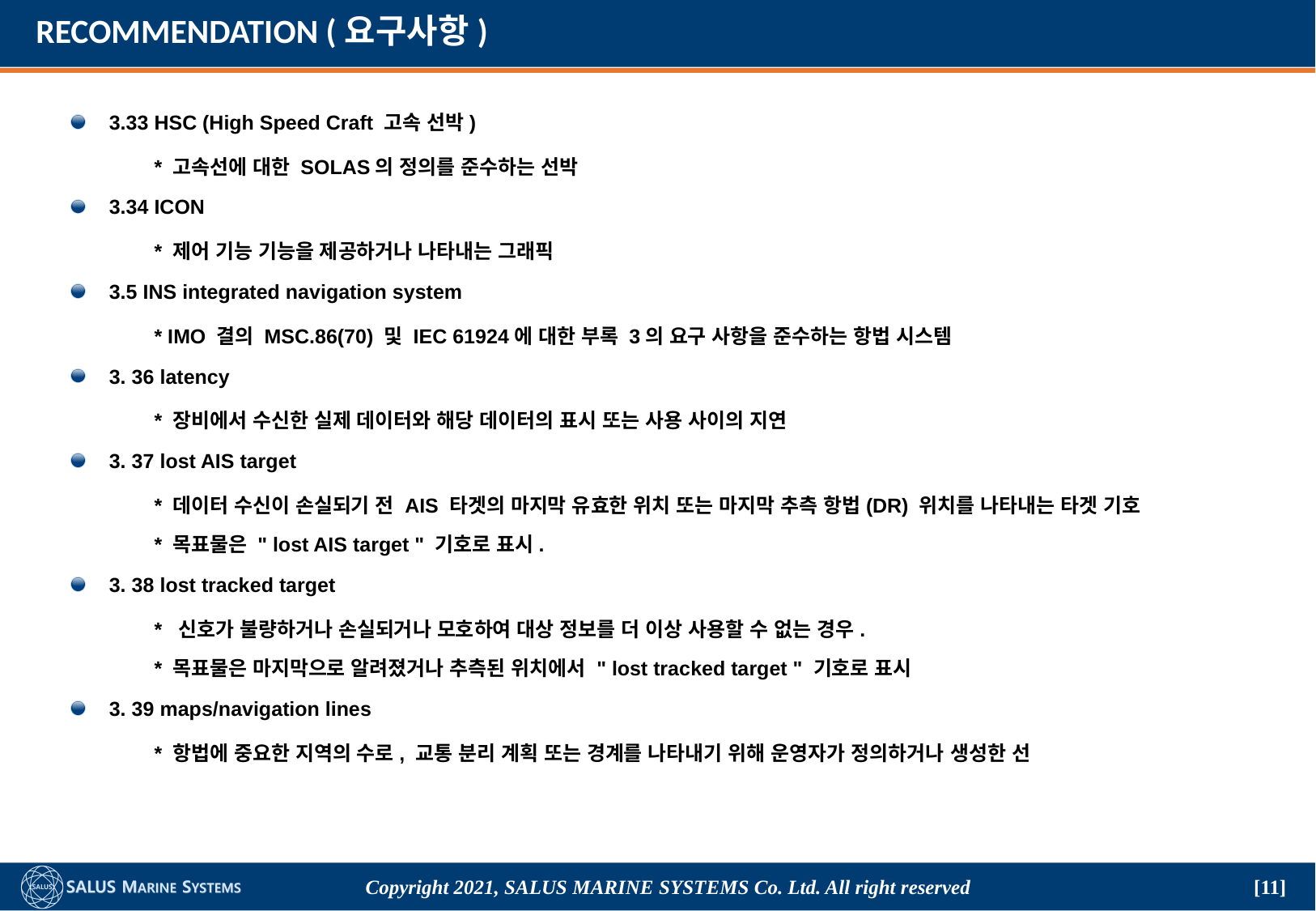

# RECOMMENDATION (요구사항)
3.33 HSC (High Speed Craft 고속 선박)
	* 고속선에 대한 SOLAS의 정의를 준수하는 선박
3.34 ICON
	* 제어 기능 기능을 제공하거나 나타내는 그래픽
3.5 INS integrated navigation system
	* IMO 결의 MSC.86(70) 및 IEC 61924에 대한 부록 3의 요구 사항을 준수하는 항법 시스템
3. 36 latency
	* 장비에서 수신한 실제 데이터와 해당 데이터의 표시 또는 사용 사이의 지연
3. 37 lost AIS target
	* 데이터 수신이 손실되기 전 AIS 타겟의 마지막 유효한 위치 또는 마지막 추측 항법(DR) 위치를 나타내는 타겟 기호
	* 목표물은 " lost AIS target " 기호로 표시.
3. 38 lost tracked target
	*  신호가 불량하거나 손실되거나 모호하여 대상 정보를 더 이상 사용할 수 없는 경우.
	* 목표물은 마지막으로 알려졌거나 추측된 위치에서 " lost tracked target " 기호로 표시
3. 39 maps/navigation lines
	* 항법에 중요한 지역의 수로, 교통 분리 계획 또는 경계를 나타내기 위해 운영자가 정의하거나 생성한 선

Copyright 2021, SALUS Marine Systems Co. Ltd. All right reserved
[11]